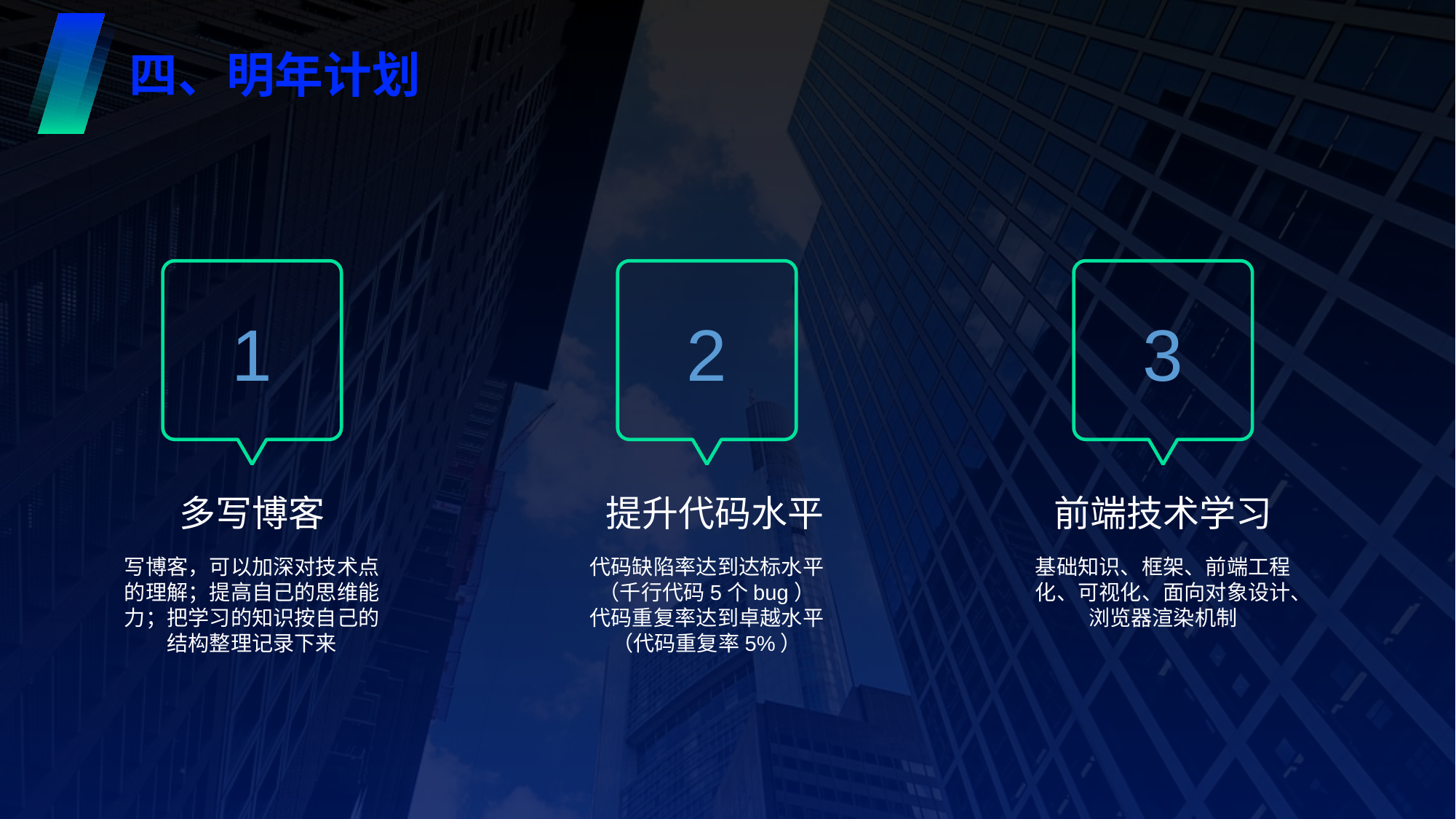

四、明年计划

1
2
3
提升代码水平
前端技术学习
多写博客
写博客，可以加深对技术点的理解；提高自己的思维能力；把学习的知识按自己的结构整理记录下来
代码缺陷率达到达标水平（千行代码5个bug）
代码重复率达到卓越水平
（代码重复率5%）
基础知识、框架、前端工程化、可视化、面向对象设计、浏览器渲染机制